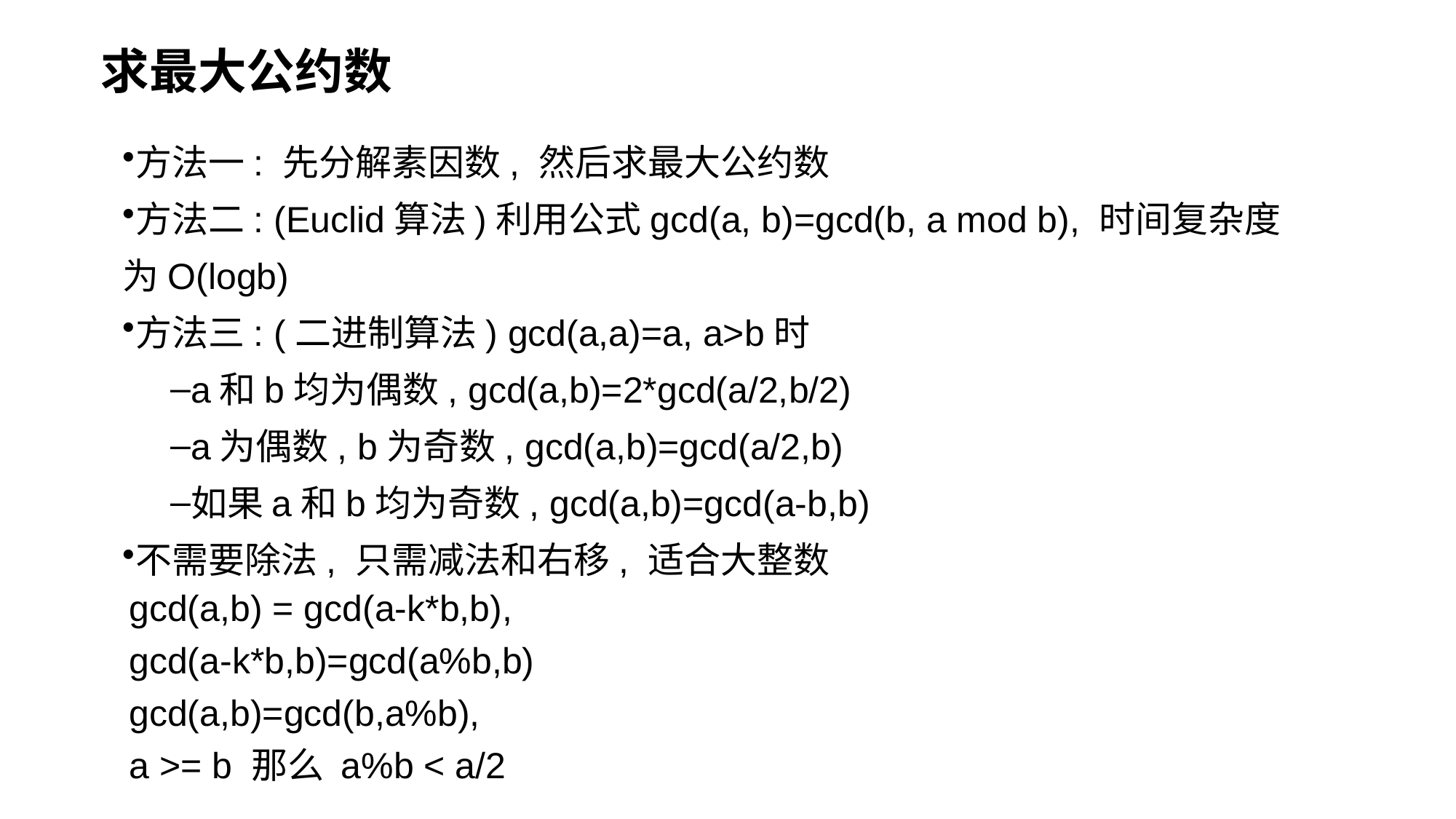

# 求最大公约数
方法一: 先分解素因数, 然后求最大公约数
方法二: (Euclid算法)利用公式gcd(a, b)=gcd(b, a mod b), 时间复杂度为O(logb)
方法三: (二进制算法) gcd(a,a)=a, a>b时
a和b均为偶数, gcd(a,b)=2*gcd(a/2,b/2)
a为偶数, b为奇数, gcd(a,b)=gcd(a/2,b)
如果a和b均为奇数, gcd(a,b)=gcd(a-b,b)
不需要除法, 只需减法和右移, 适合大整数
gcd(a,b) = gcd(a-k*b,b),
gcd(a-k*b,b)=gcd(a%b,b)
gcd(a,b)=gcd(b,a%b),
a >= b 那么 a%b < a/2